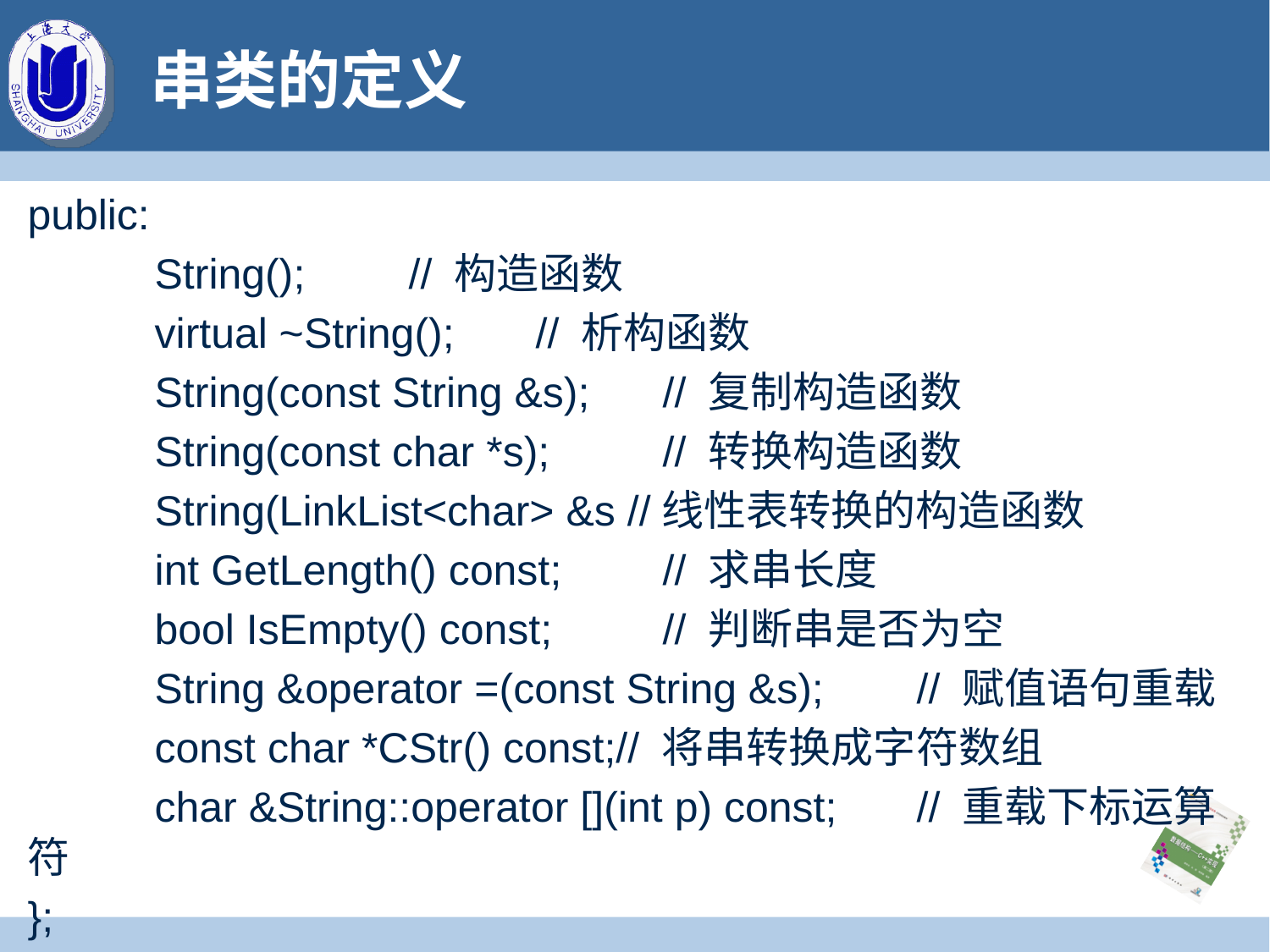

# 串类的定义
public:
	String();	// 构造函数
	virtual ~String();	// 析构函数
	String(const String &s);	// 复制构造函数
	String(const char *s);	// 转换构造函数
	String(LinkList<char> &s //线性表转换的构造函数
	int GetLength() const;	// 求串长度
	bool IsEmpty() const;	// 判断串是否为空
	String &operator =(const String &s);	// 赋值语句重载
	const char *CStr() const;// 将串转换成字符数组
	char &String::operator [](int p) const;	// 重载下标运算符
};